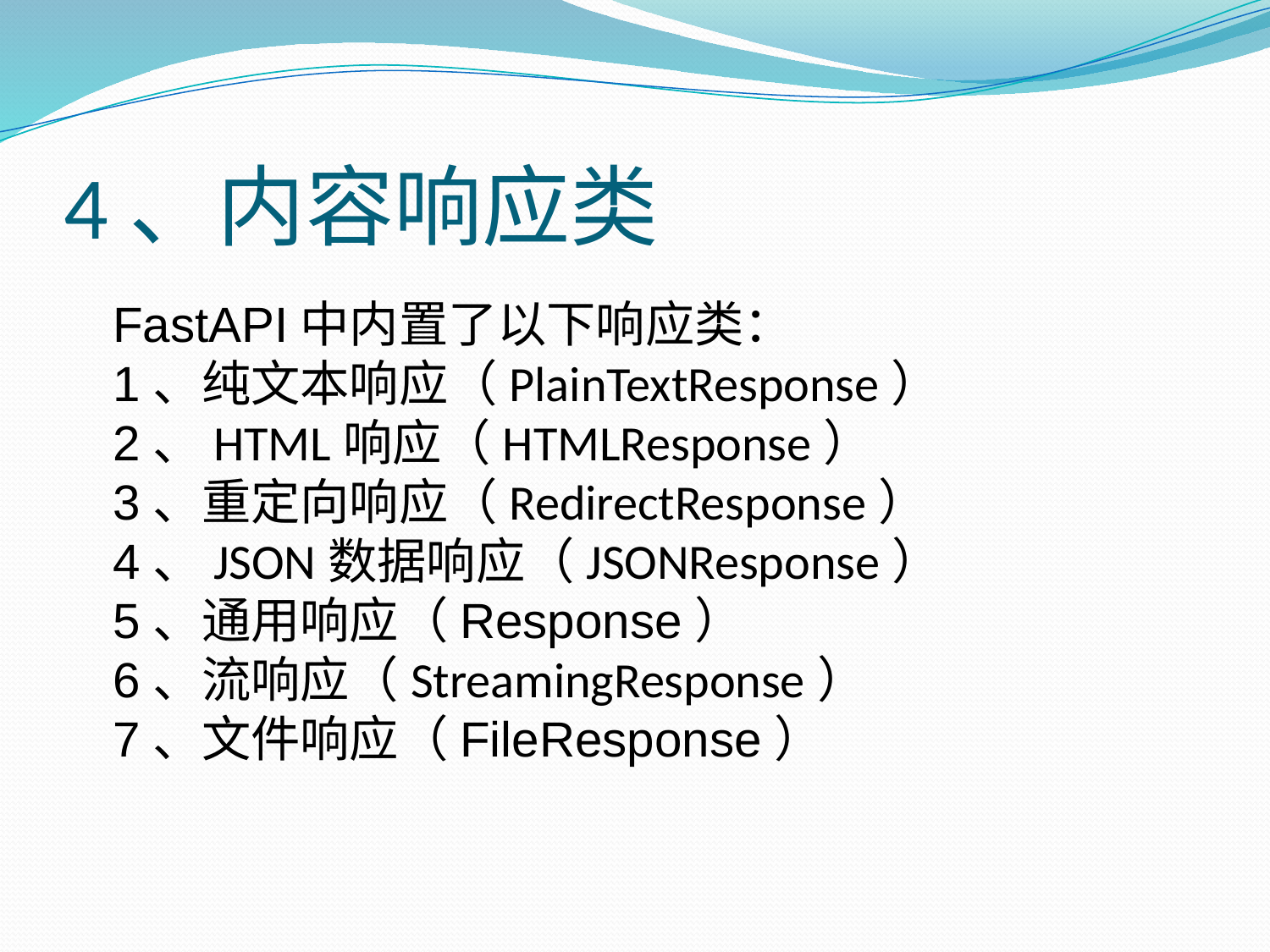

# 4、内容响应类
FastAPI中内置了以下响应类：
1、纯文本响应（PlainTextResponse）
2、HTML响应（HTMLResponse）
3、重定向响应（RedirectResponse）
4、JSON数据响应（JSONResponse）
5、通用响应（Response）
6、流响应（StreamingResponse）
7、文件响应（FileResponse）